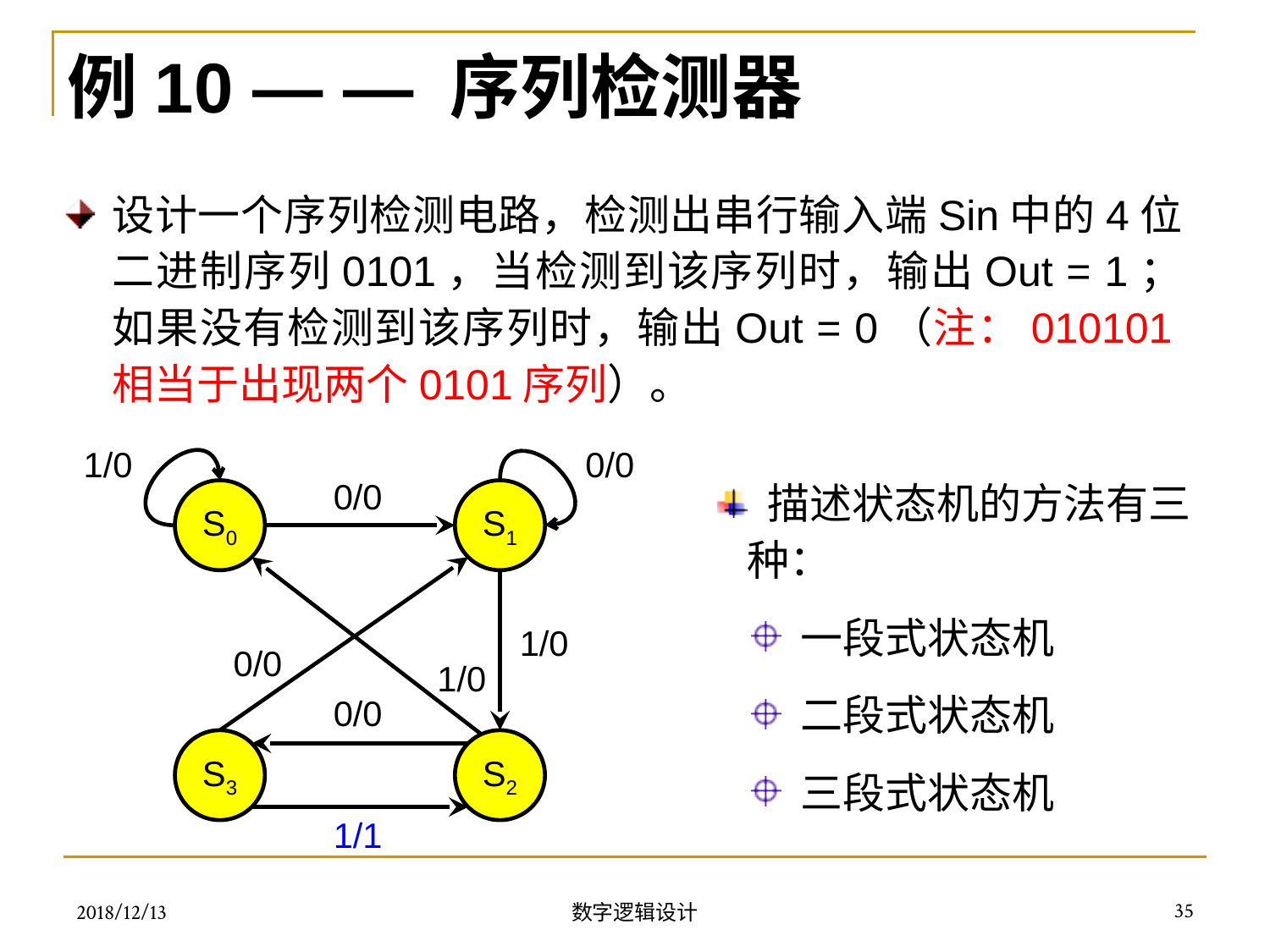

例10 — — 序列检测器
设计一个序列检测电路，检测出串行输入端Sin中的4位二进制序列0101，当检测到该序列时，输出Out = 1；如果没有检测到该序列时，输出Out = 0（注：010101相当于出现两个0101序列）。
1/0
0/0
 描述状态机的方法有三种：
 一段式状态机
 二段式状态机
 三段式状态机
0/0
S0
S1
1/0
0/0
1/0
0/0
S3
S2
1/1
2018/12/13
35
数字逻辑设计